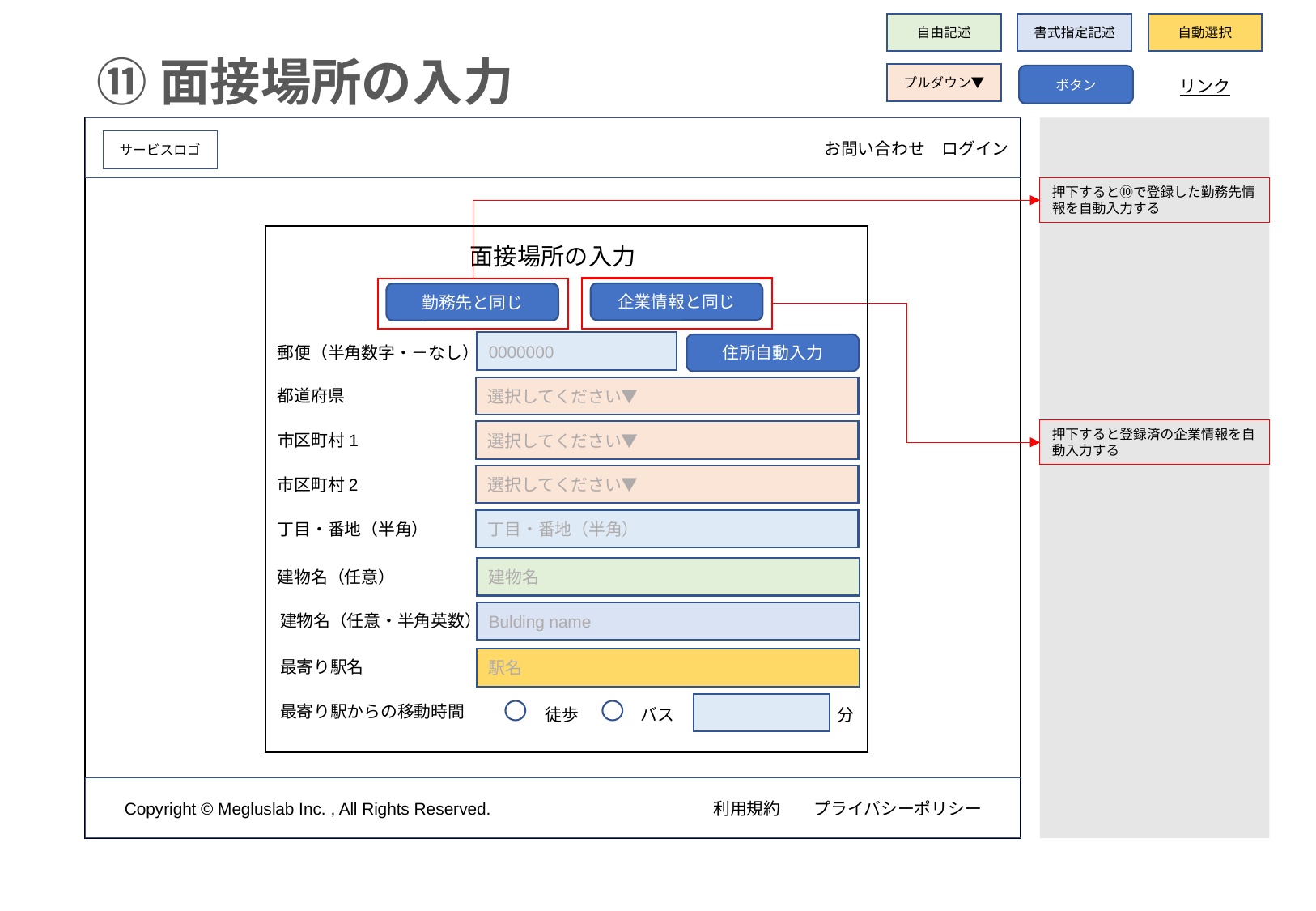

自由記述
書式指定記述
自動選択
⑪面接場所の入力
プルダウン▼
ボタン
リンク

　　　　　　　　　　　お問い合わせ　ログイン

サービスロゴ
押下すると⑩で登録した勤務先情報を自動入力する

面接場所の入力

企業情報と同じ
勤務先と同じ
0000000
住所自動入力
郵便（半角数字・－なし）
選択してください▼
都道府県
押下すると登録済の企業情報を自動入力する
選択してください▼
市区町村1
選択してください▼
市区町村2
丁目・番地（半角）
丁目・番地（半角）
建物名
建物名（任意）
Bulding name
建物名（任意・半角英数）
駅名
最寄り駅名

最寄り駅からの移動時間
分
徒歩
バス

Copyright © Megluslab Inc. , All Rights Reserved.　　　　　　　　　　　　　利用規約　　プライバシーポリシー